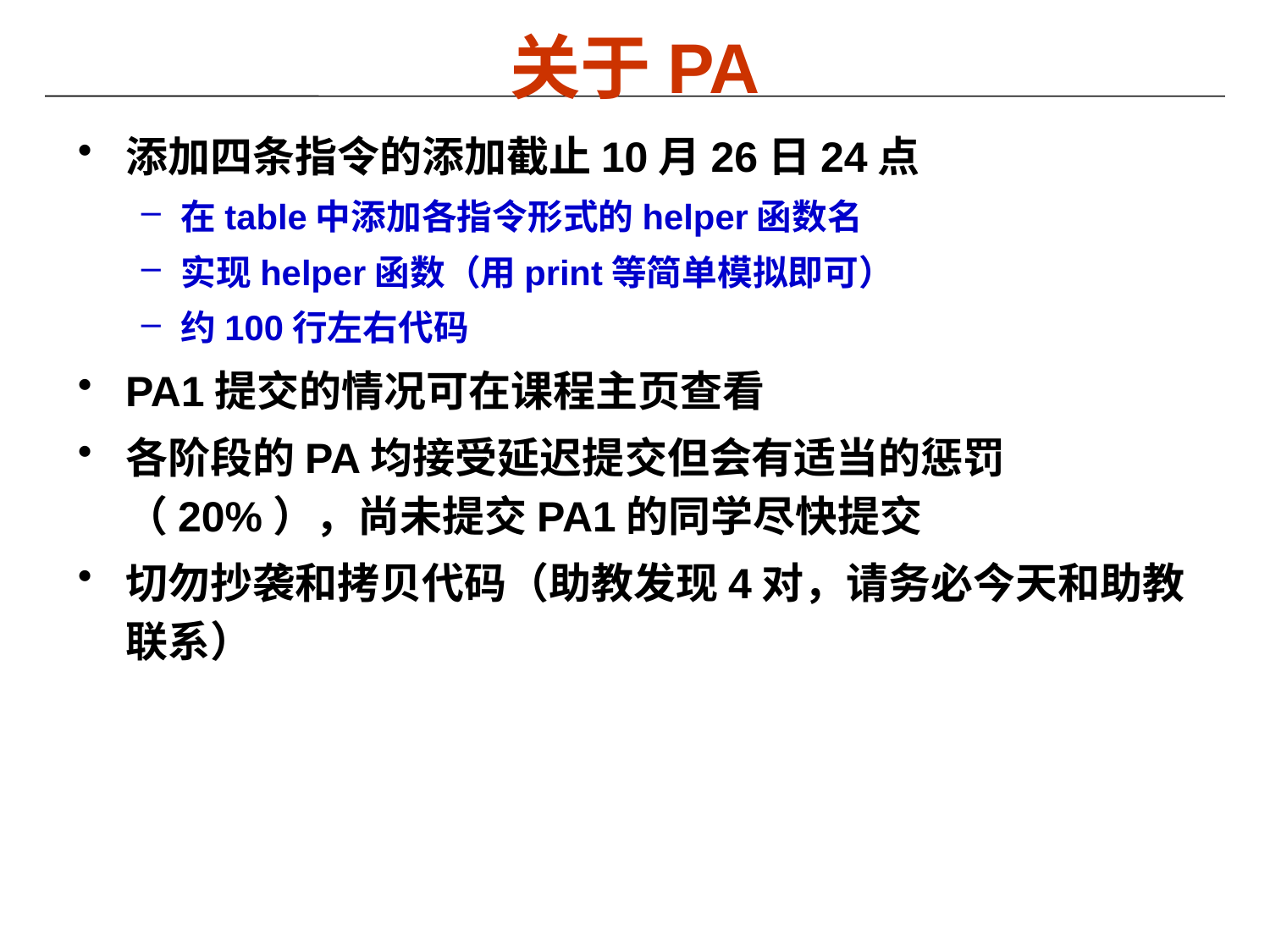

# 关于PA
添加四条指令的添加截止10月26日24点
在table中添加各指令形式的helper函数名
实现helper函数（用print等简单模拟即可）
约100行左右代码
PA1提交的情况可在课程主页查看
各阶段的PA均接受延迟提交但会有适当的惩罚（20%），尚未提交PA1的同学尽快提交
切勿抄袭和拷贝代码（助教发现4对，请务必今天和助教联系）